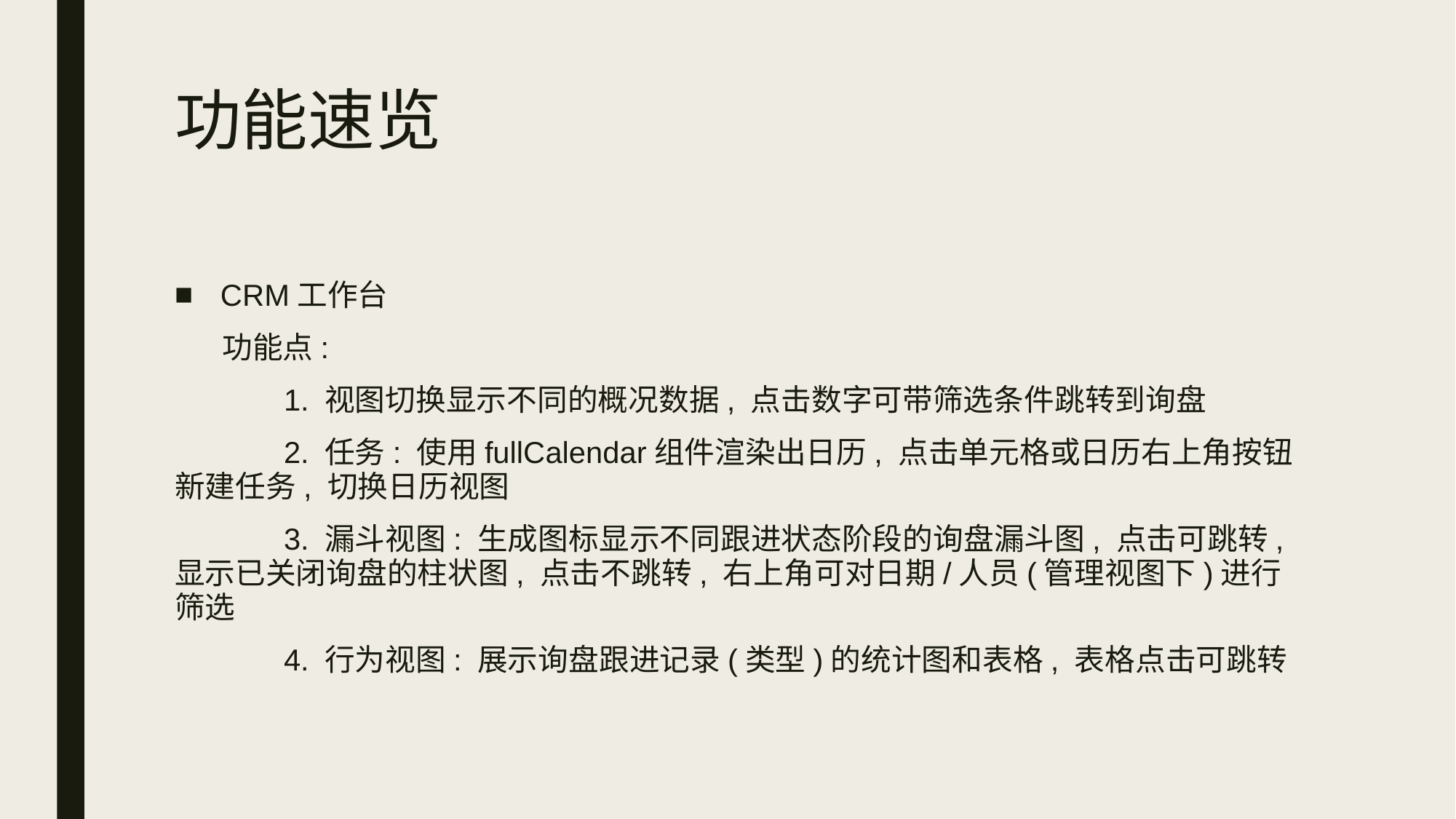

# 功能速览
CRM工作台
      功能点:
	1. 视图切换显示不同的概况数据, 点击数字可带筛选条件跳转到询盘
	2. 任务: 使用fullCalendar组件渲染出日历, 点击单元格或日历右上角按钮新建任务, 切换日历视图
	3. 漏斗视图: 生成图标显示不同跟进状态阶段的询盘漏斗图, 点击可跳转, 显示已关闭询盘的柱状图, 点击不跳转, 右上角可对日期/人员(管理视图下)进行筛选
	4. 行为视图: 展示询盘跟进记录(类型)的统计图和表格, 表格点击可跳转